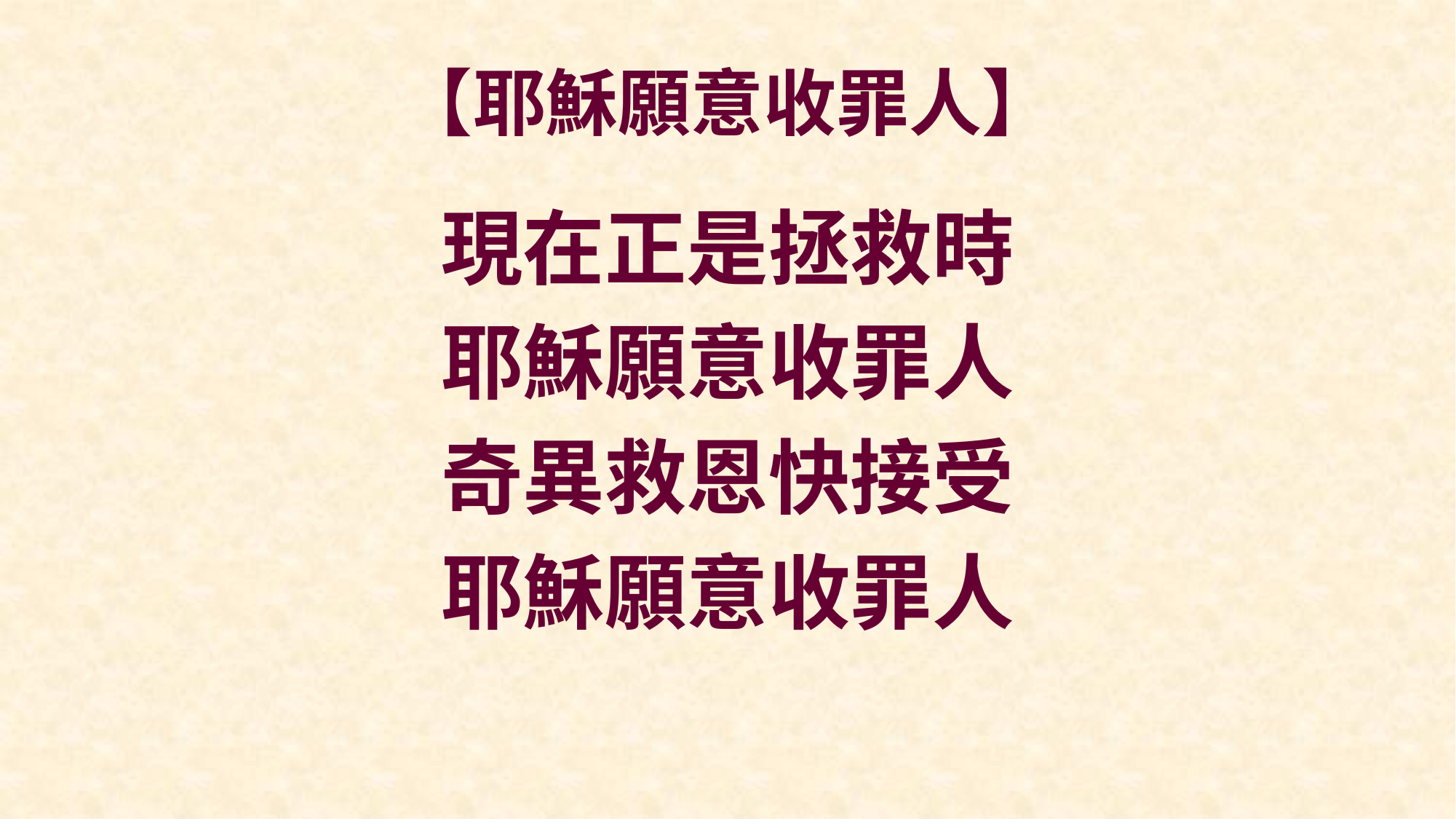

# 【耶穌願意收罪人】
現在正是拯救時
耶穌願意收罪人
奇異救恩快接受
耶穌願意收罪人